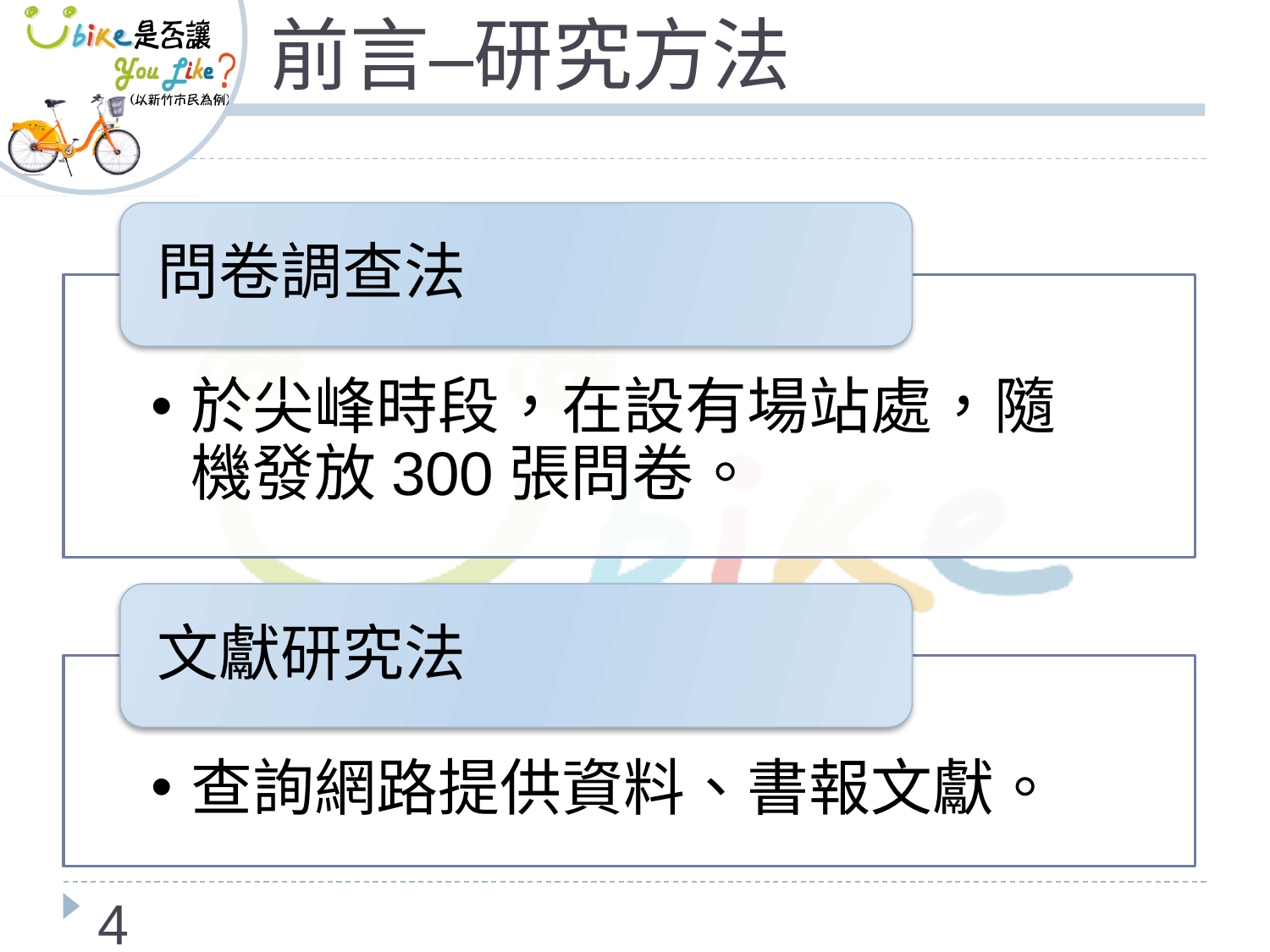

# 前言–研究方法

問卷調查法

於尖峰時段，在設有場站處，隨機發放300張問卷。

文獻研究法

查詢網路提供資料、書報文獻。
4